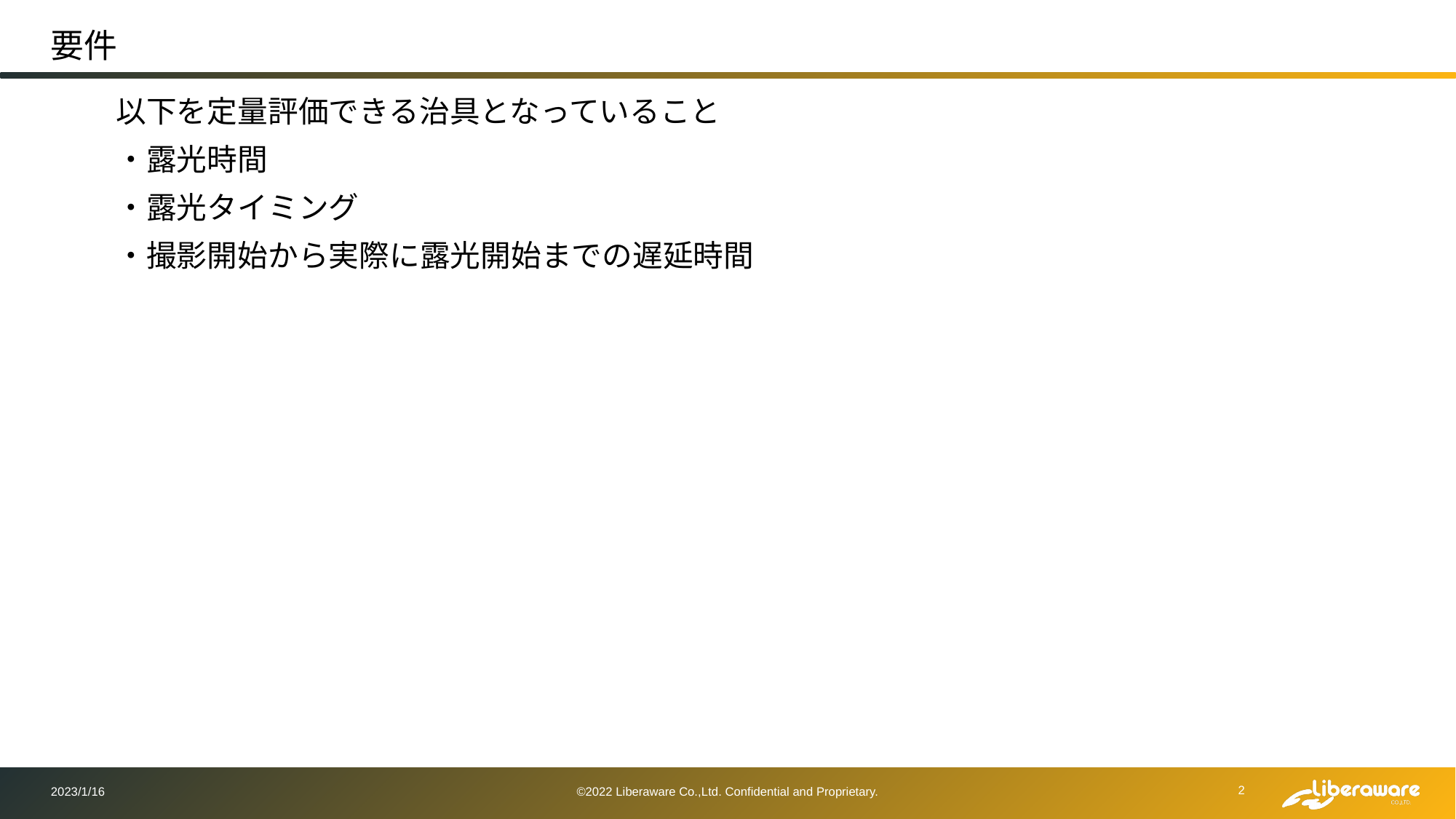

# 要件
以下を定量評価できる治具となっていること
・露光時間
・露光タイミング
・撮影開始から実際に露光開始までの遅延時間

2
2023/1/16
©2022 Liberaware Co.,Ltd. Confidential and Proprietary.